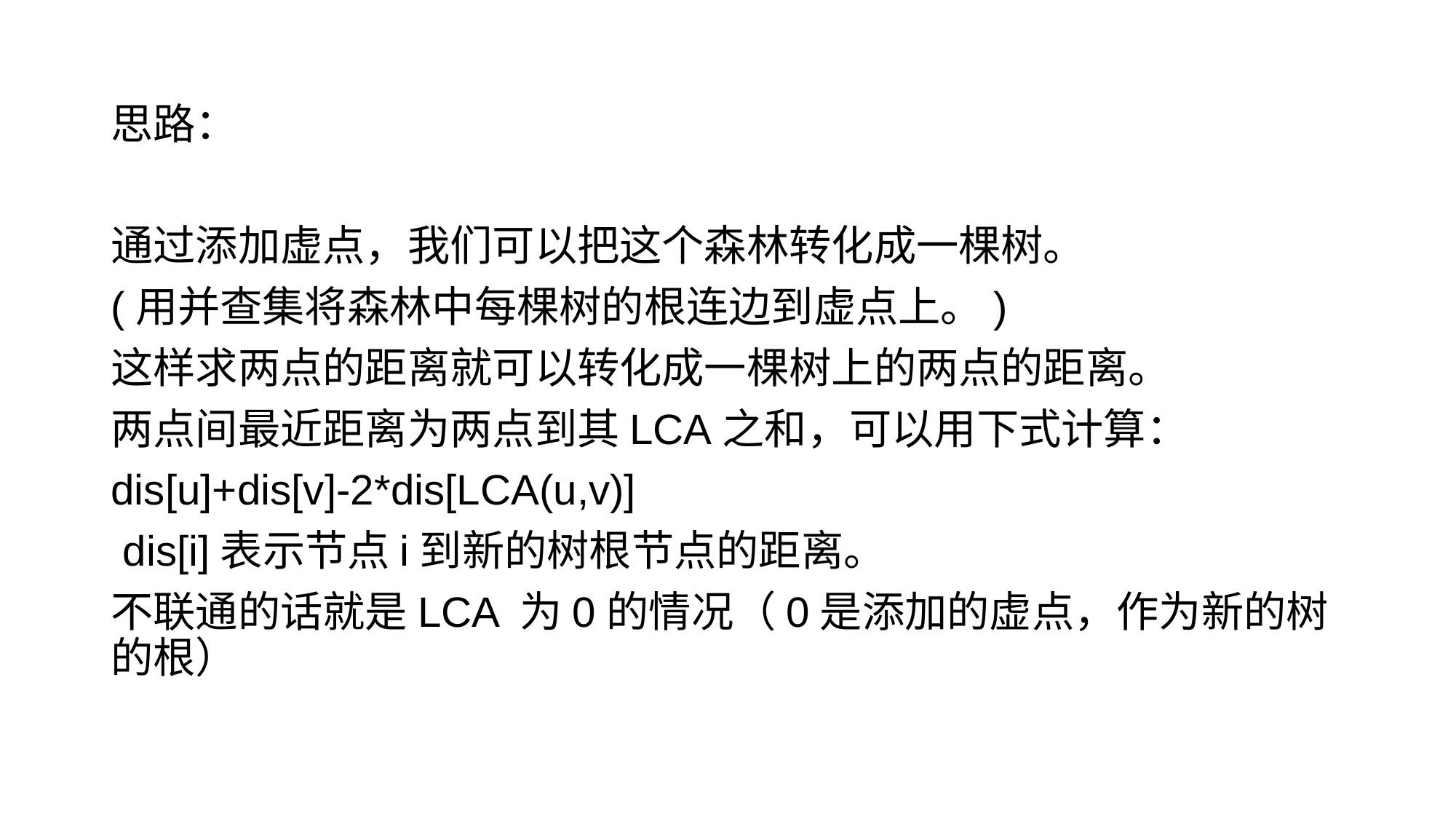

思路：

通过添加虚点，我们可以把这个森林转化成一棵树。
(用并查集将森林中每棵树的根连边到虚点上。)
这样求两点的距离就可以转化成一棵树上的两点的距离。
两点间最近距离为两点到其LCA之和，可以用下式计算：
dis[u]+dis[v]-2*dis[LCA(u,v)]
 dis[i]表示节点i到新的树根节点的距离。
不联通的话就是LCA 为0的情况（0是添加的虚点，作为新的树的根）